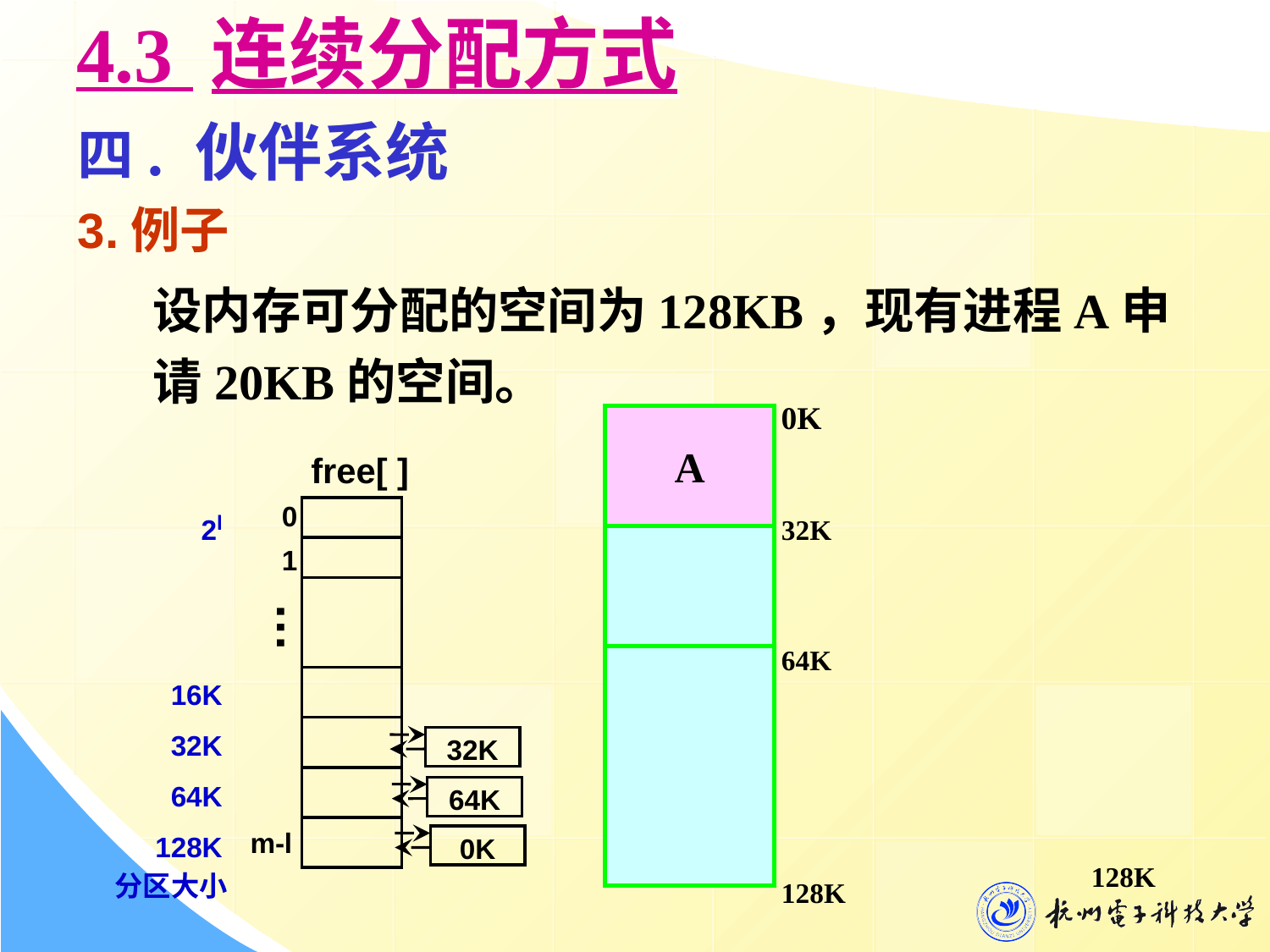

# 4.3 连续分配方式
四. 伙伴系统
3.例子
设内存可分配的空间为128KB，现有进程A申请20KB的空间。
0K

A

free[ ]
0
2l

32K

1

…
64K

16K

32K

32K

64K
64K

m-l

128K
0K

128K
分区大小
128K